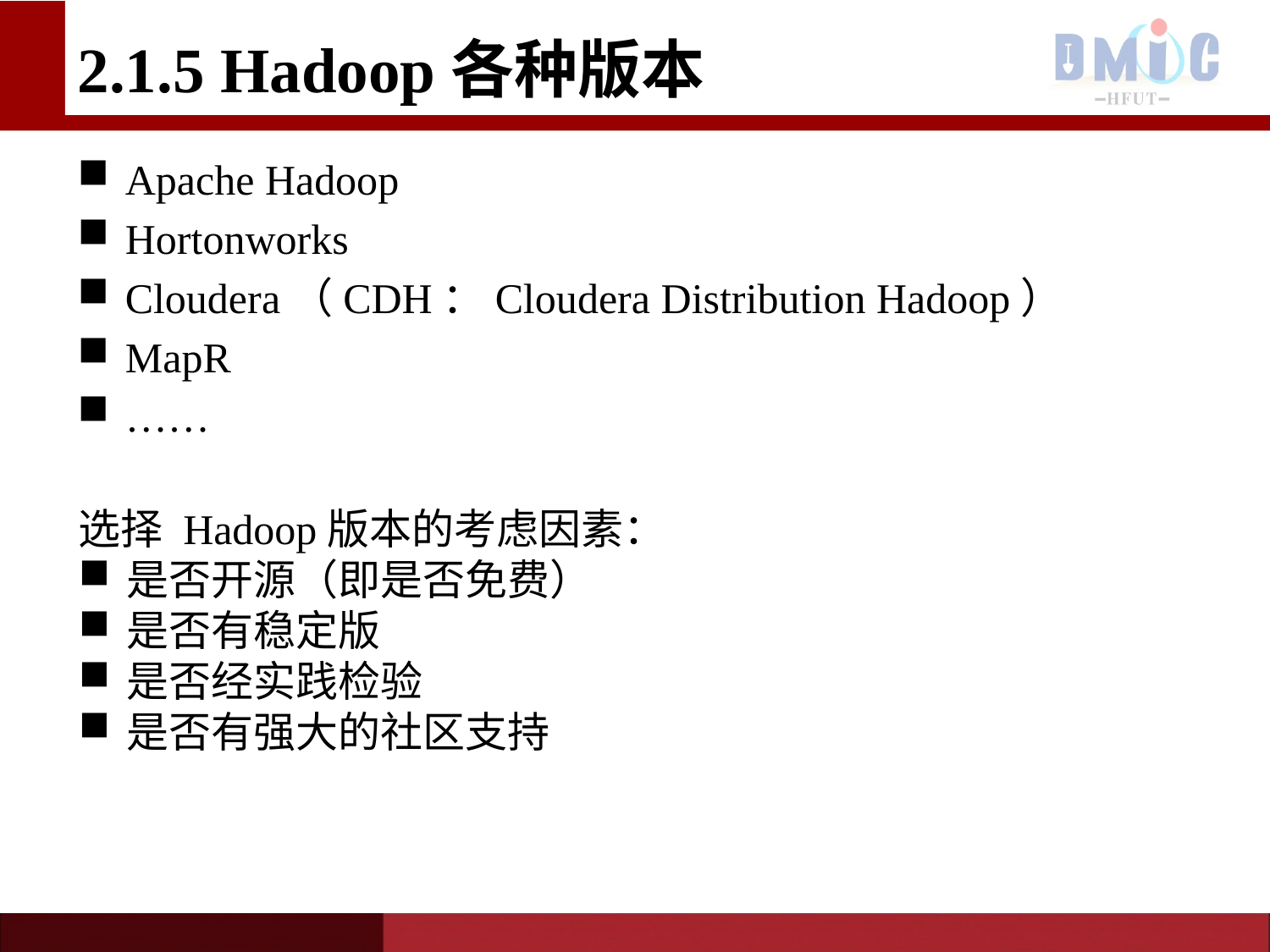

2.1.5 Hadoop各种版本
# Apache Hadoop
Hortonworks
Cloudera（CDH：Cloudera Distribution Hadoop）
MapR
……
选择 Hadoop版本的考虑因素：
是否开源（即是否免费）
是否有稳定版
是否经实践检验
是否有强大的社区支持